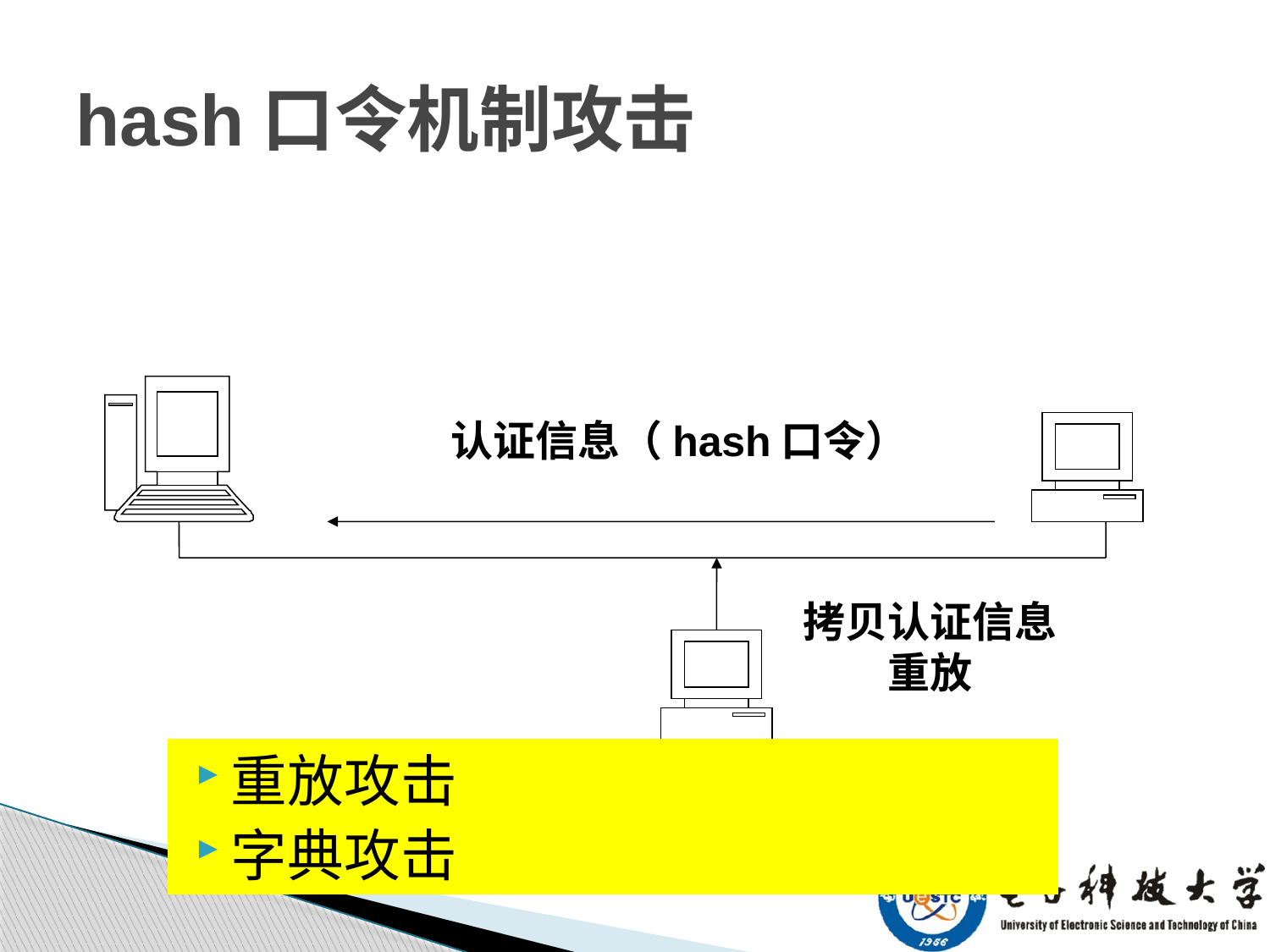

# hash口令机制攻击

认证信息（hash口令）

拷贝认证信息
重放

重放攻击
字典攻击
17